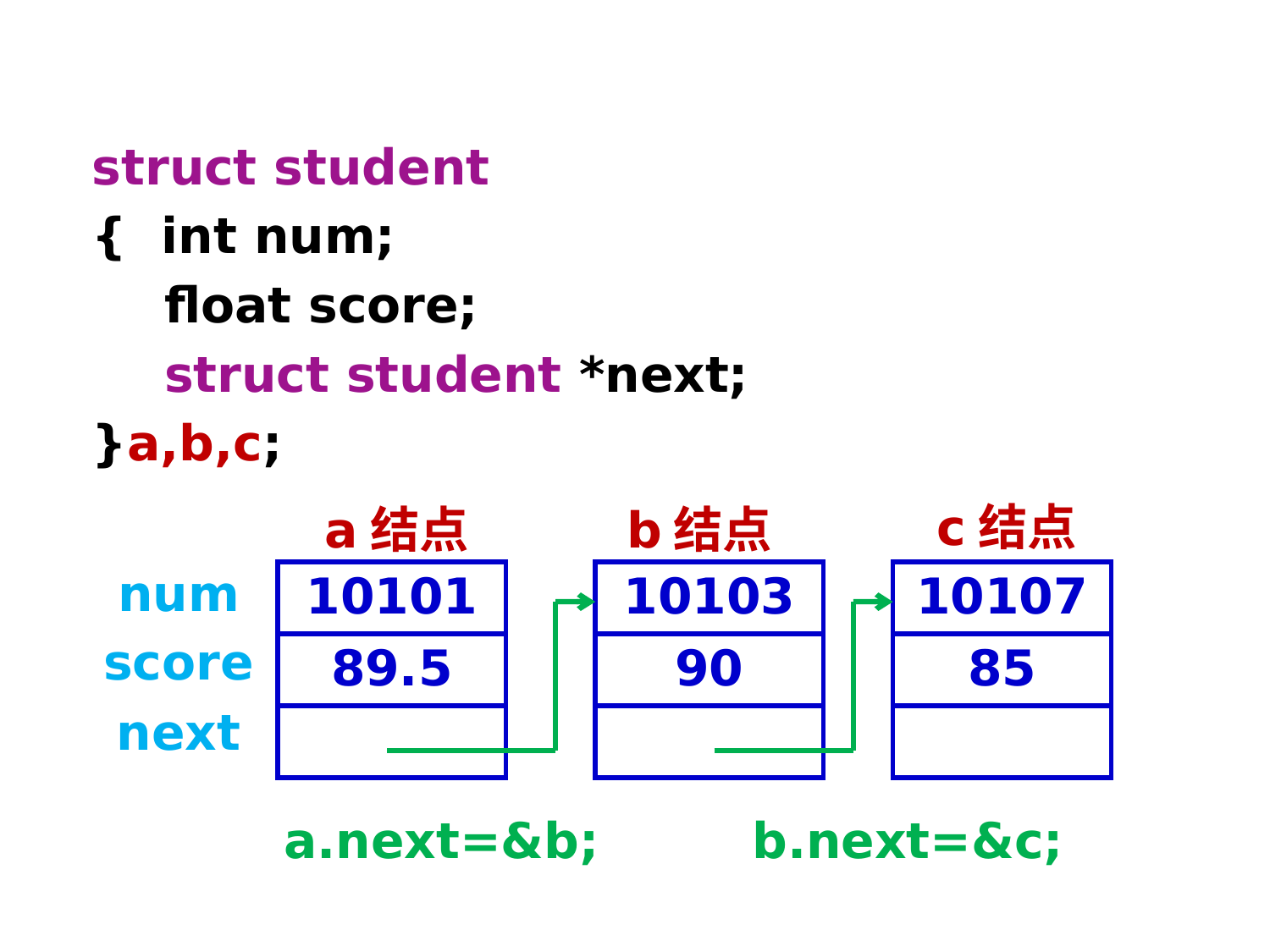

struct student
{  int num;
　 float score;
　 struct student *next;
}a,b,c;
c结点
a结点
b结点
num
| 10101 |
| --- |
| 89.5 |
|  |
| 10103 |
| --- |
| 90 |
|  |
| 10107 |
| --- |
| 85 |
|  |
score
next
a.next=&b;
b.next=&c;